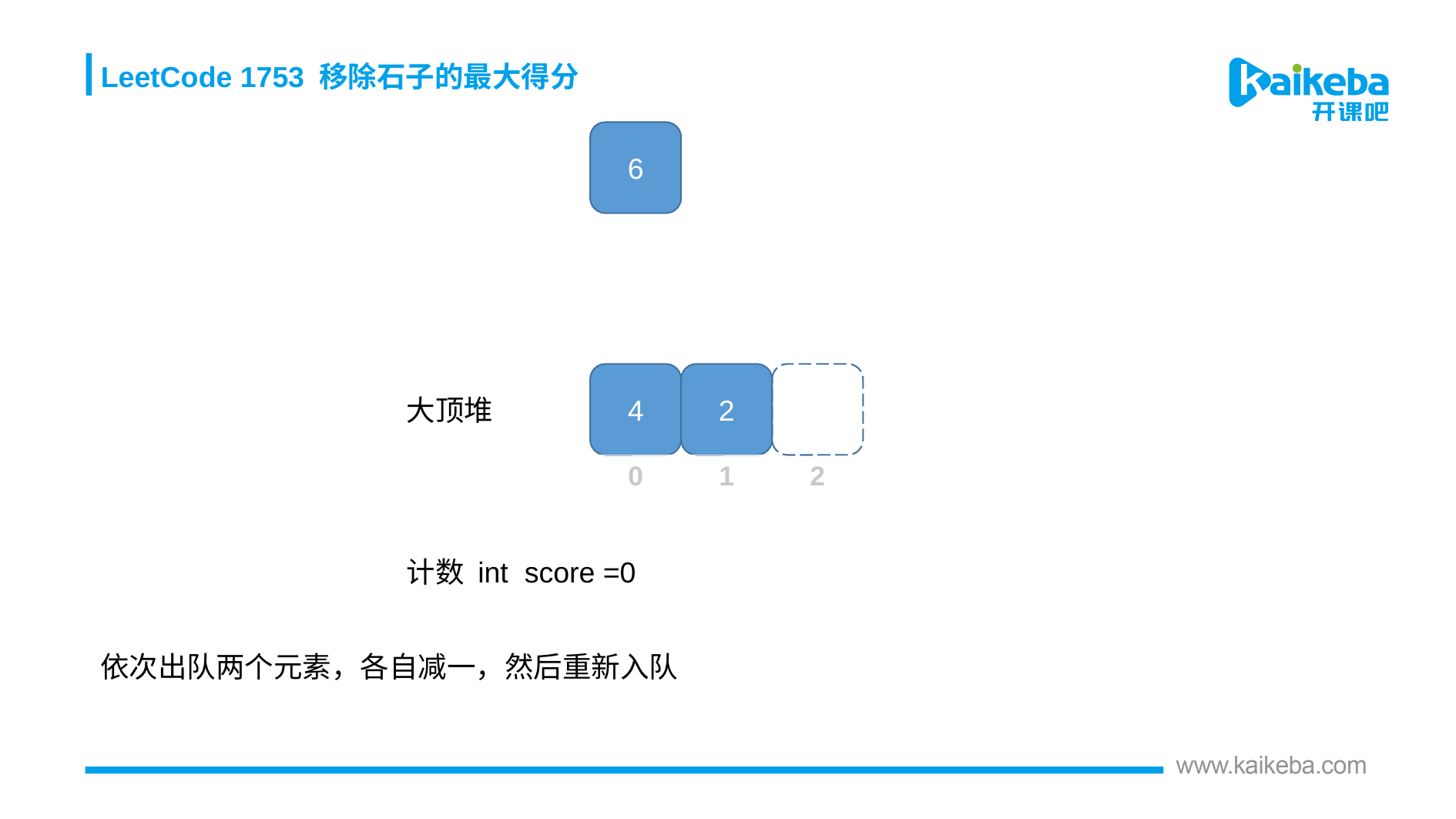

LeetCode 1753 移除石子的最大得分
6
4
2
6
大顶堆
| 0 | 1 | 2 |
| --- | --- | --- |
计数 int  score =0
依次出队两个元素，各自减一，然后重新入队